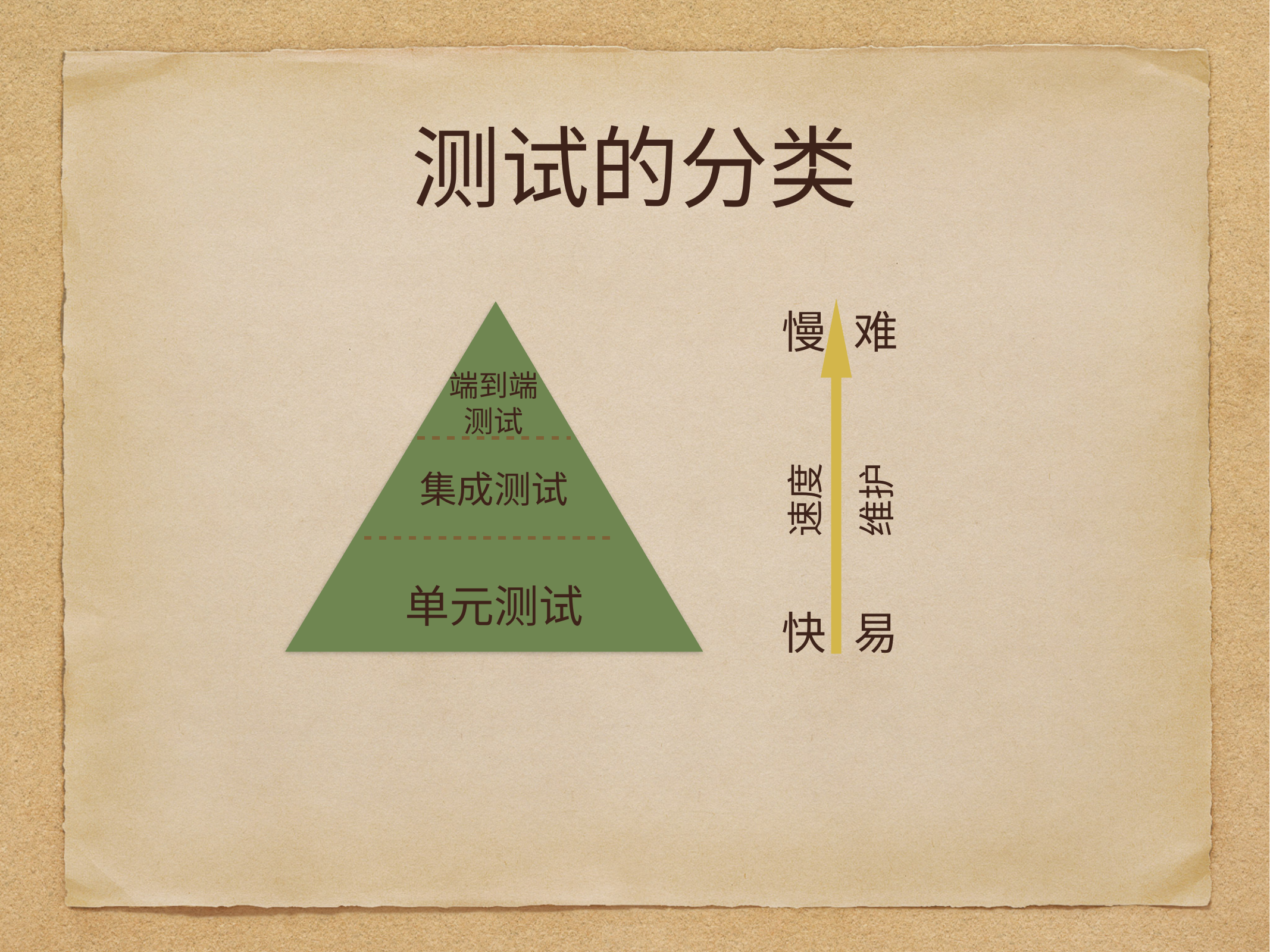

# 测试的分类

慢
难
端到端
测试

集成测试
速度
维护
单元测试
快
易